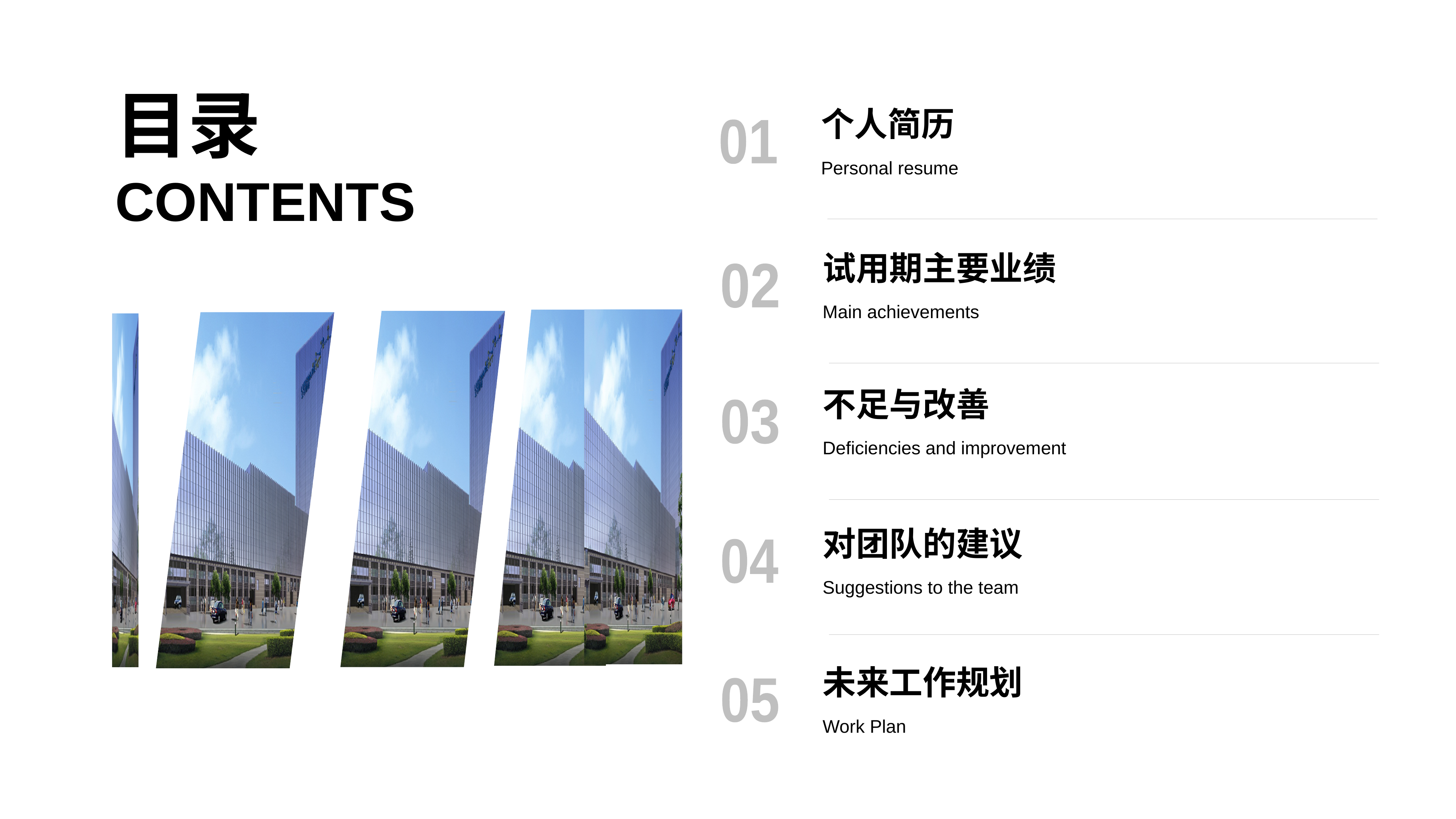

目录
CONTENTS
个人简历
01
Personal resume
试用期主要业绩
02
Main achievements

不足与改善
03
Deficiencies and improvement
对团队的建议
04
Suggestions to the team
未来工作规划
05
Work Plan